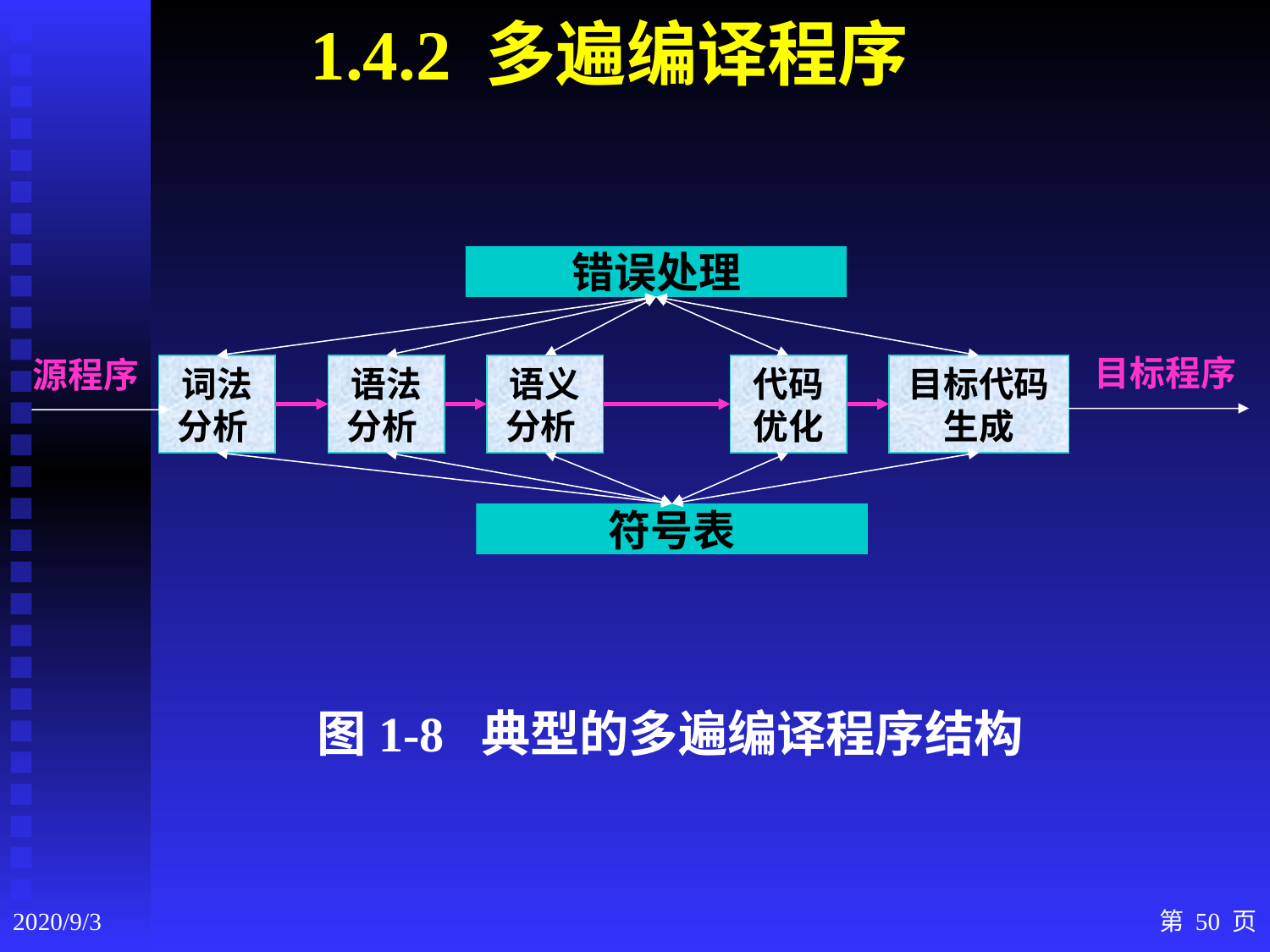

1.4.2 多遍编译程序
错误处理
目标程序
源程序
词法分析
语法分析
语义分析
代码优化
目标代码生成

符号表
图1-8  典型的多遍编译程序结构
2020/9/3
第 50 页